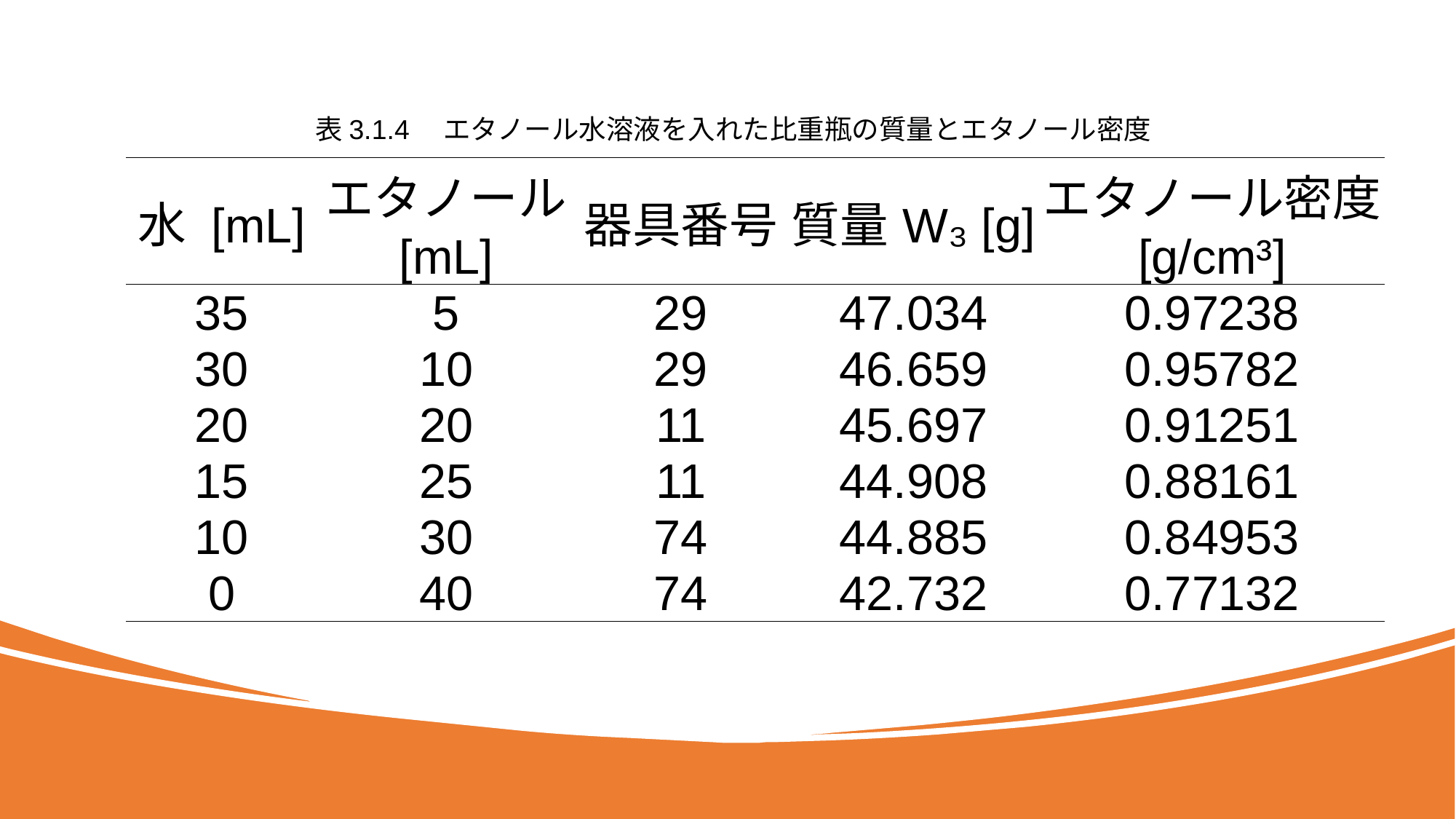

表3.1.4　エタノール水溶液を入れた比重瓶の質量とエタノール密度
| 水 [mL] | エタノール [mL] | 器具番号 | 質量W₃ [g] | エタノール密度 [g/cm³] |
| --- | --- | --- | --- | --- |
| 35 | 5 | 29 | 47.034 | 0.97238 |
| 30 | 10 | 29 | 46.659 | 0.95782 |
| 20 | 20 | 11 | 45.697 | 0.91251 |
| 15 | 25 | 11 | 44.908 | 0.88161 |
| 10 | 30 | 74 | 44.885 | 0.84953 |
| 0 | 40 | 74 | 42.732 | 0.77132 |